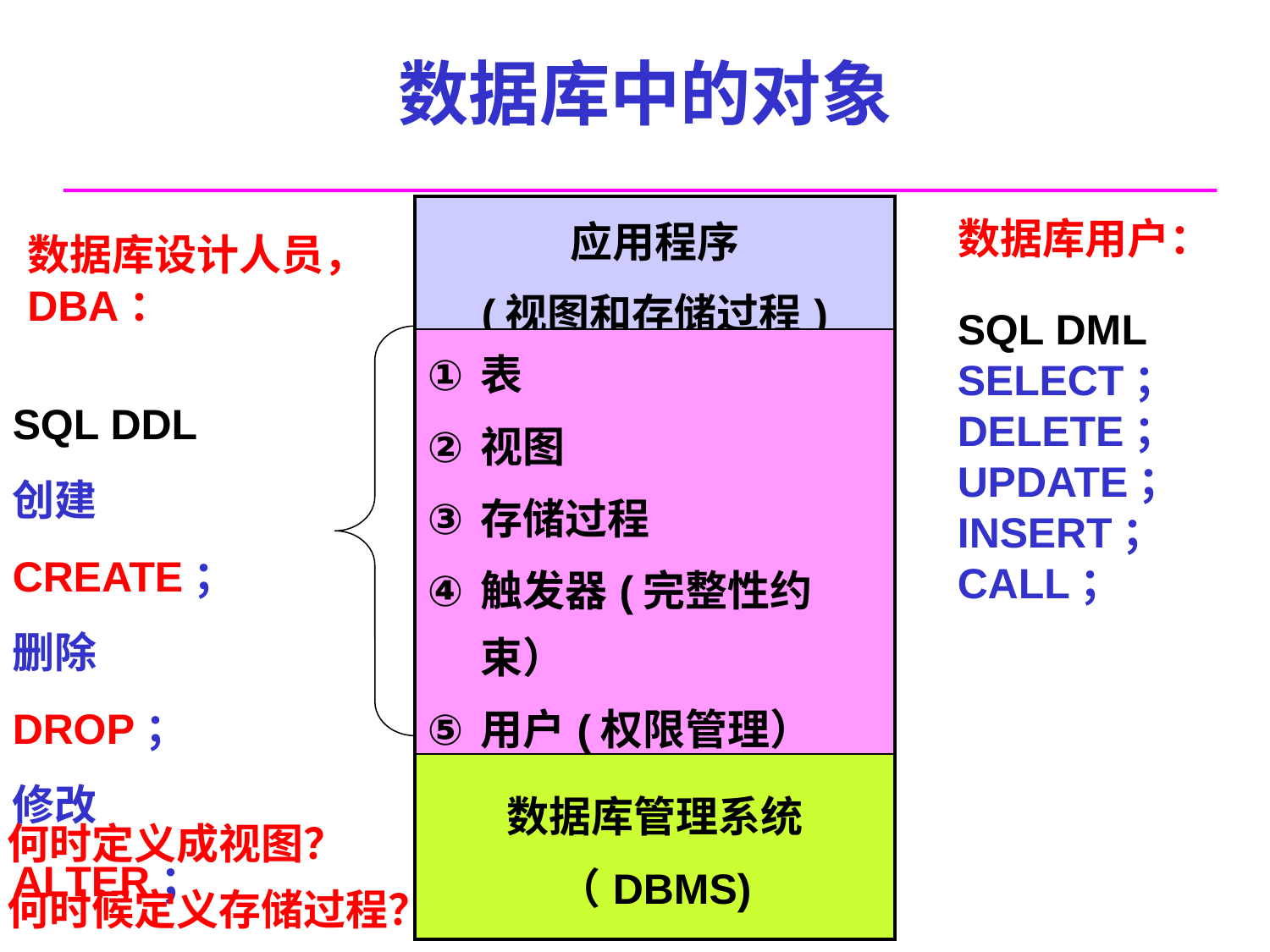

# 数据库中的对象
| 应用程序 (视图和存储过程) |
| --- |
| 表 视图 存储过程 触发器(完整性约束） 用户(权限管理） 索引 |
| 数据库管理系统 （DBMS) |
数据库用户：
数据库设计人员，
DBA：
SQL DML
SELECT；
DELETE；
UPDATE；
INSERT；
CALL；

SQL DDL
创建 CREATE；
删除 DROP；
修改ALTER；
何时定义成视图？
何时候定义存储过程？